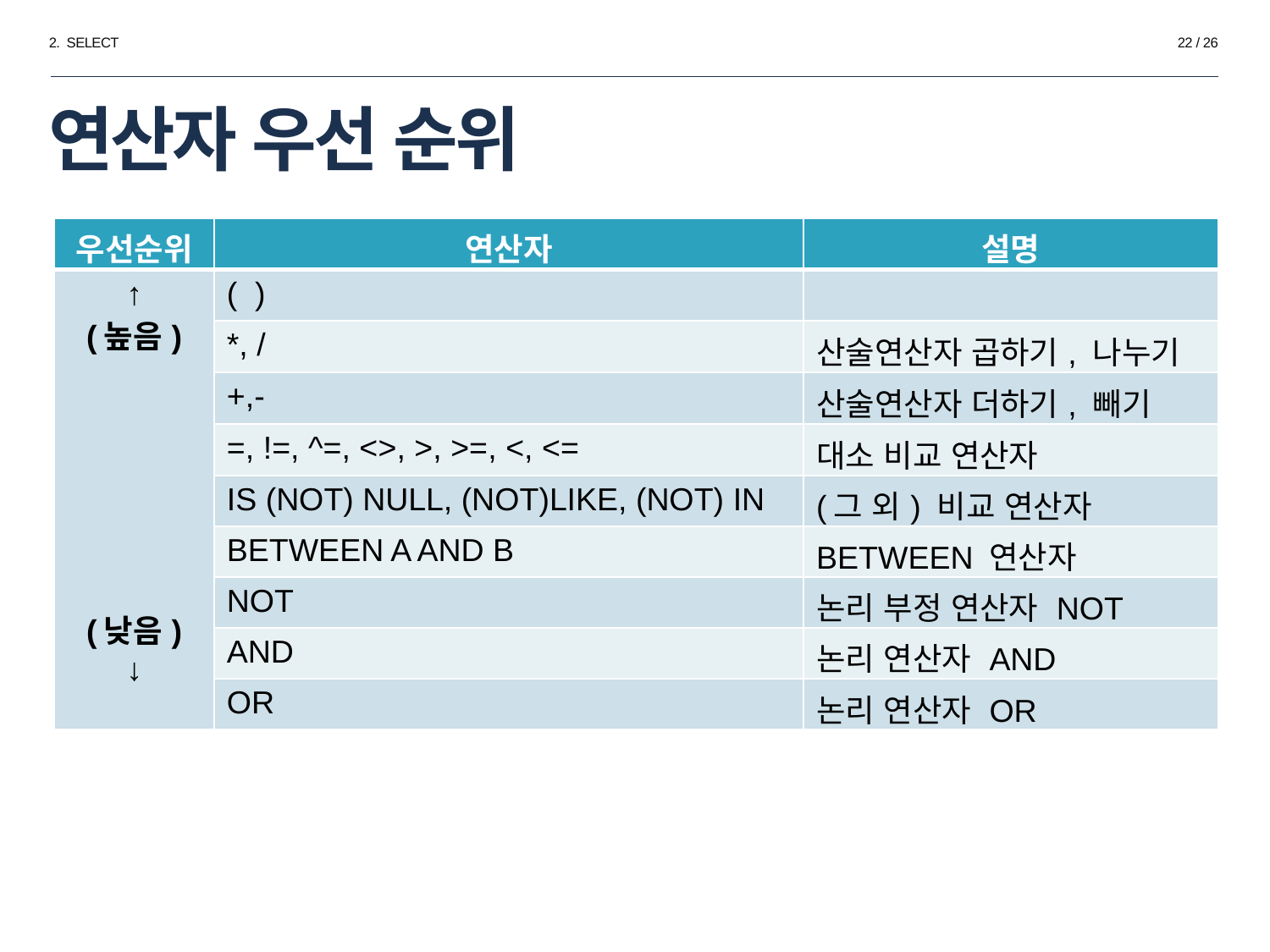

2.  SELECT
22 / 26
# 연산자 우선 순위

| 우선순위 | 연산자 | 설명 |
| --- | --- | --- |
| ↑ (높음) (낮음) ↓ | ( ) |  |
|  | \*, / | 산술연산자 곱하기, 나누기 |
|  | +,- | 산술연산자 더하기, 빼기 |
|  | =, !=, ^=, <>, >, >=, <, <= | 대소 비교 연산자 |
|  | IS (NOT) NULL, (NOT)LIKE, (NOT) IN | (그 외) 비교 연산자 |
|  | BETWEEN A AND B | BETWEEN 연산자 |
|  | NOT | 논리 부정 연산자 NOT |
|  | AND | 논리 연산자 AND |
|  | OR | 논리 연산자 OR |